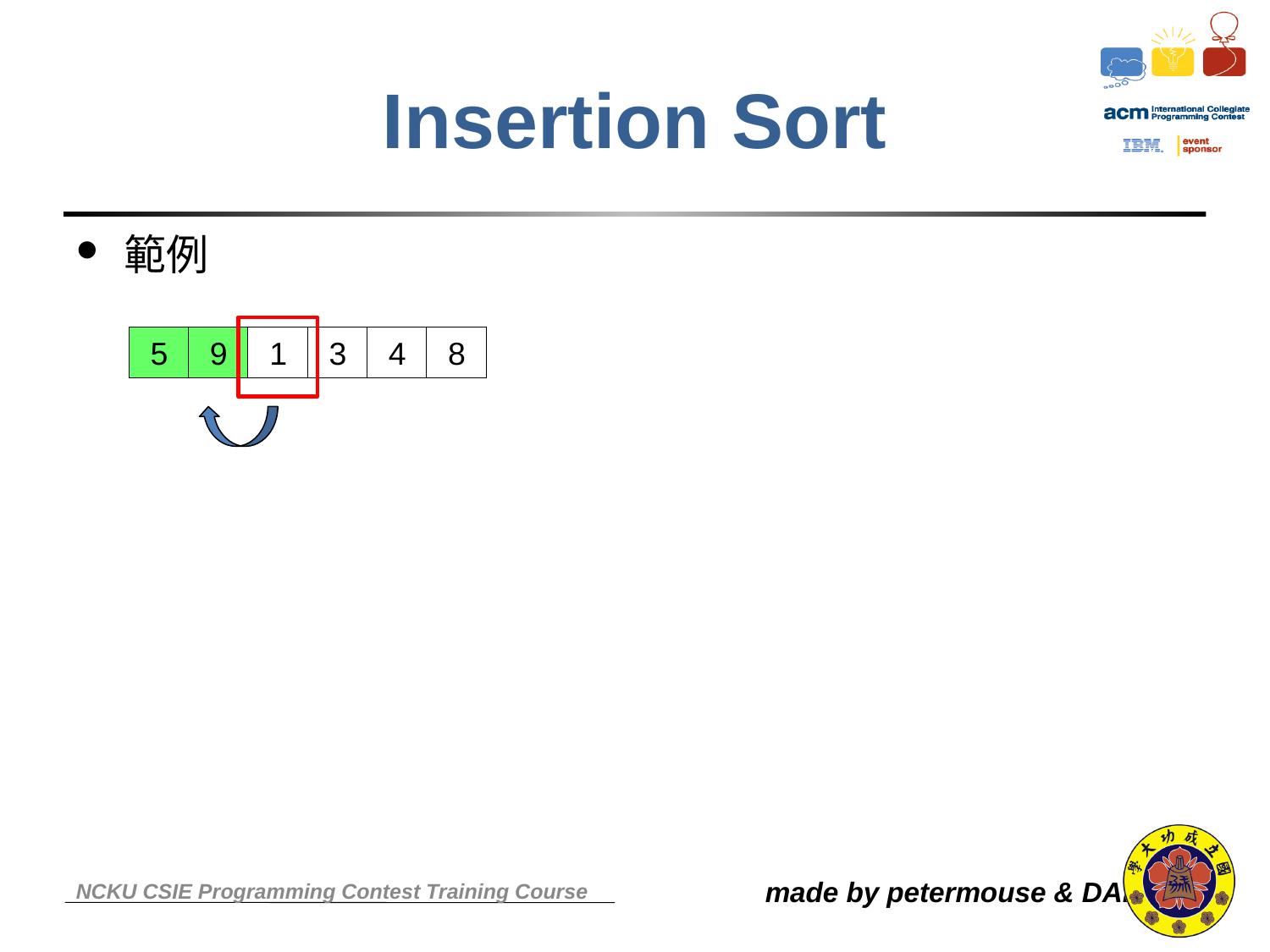

Insertion Sort
範例

 5
 9
 1
 3
 4
 8